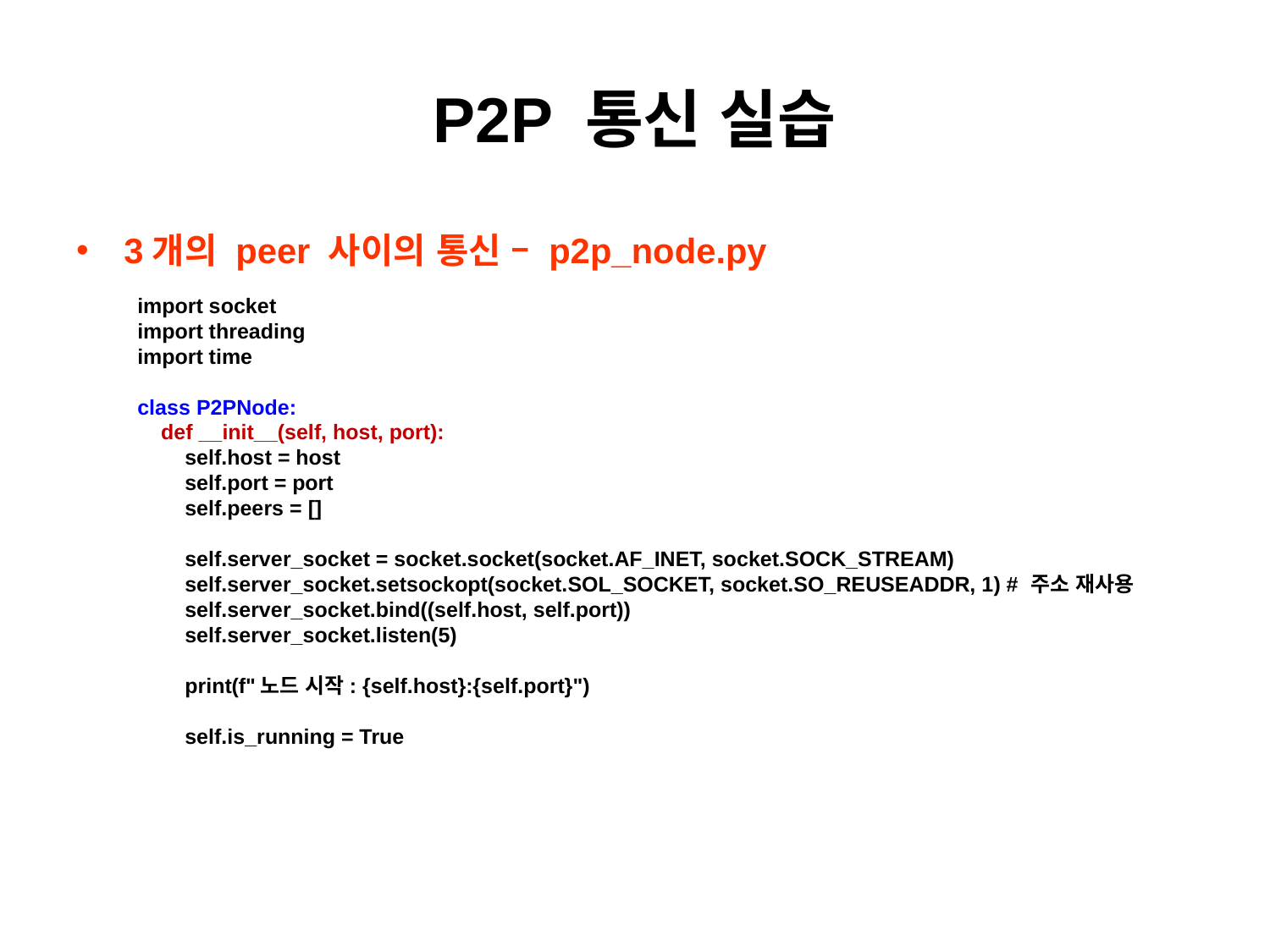

# P2P 통신 실습
3개의 peer 사이의 통신 – p2p_node.py
import socket
import threading
import time

class P2PNode:
    def __init__(self, host, port):
        self.host = host
        self.port = port
        self.peers = []

        self.server_socket = socket.socket(socket.AF_INET, socket.SOCK_STREAM)
        self.server_socket.setsockopt(socket.SOL_SOCKET, socket.SO_REUSEADDR, 1) # 주소 재사용
        self.server_socket.bind((self.host, self.port))
        self.server_socket.listen(5)

        print(f"노드 시작: {self.host}:{self.port}")

        self.is_running = True